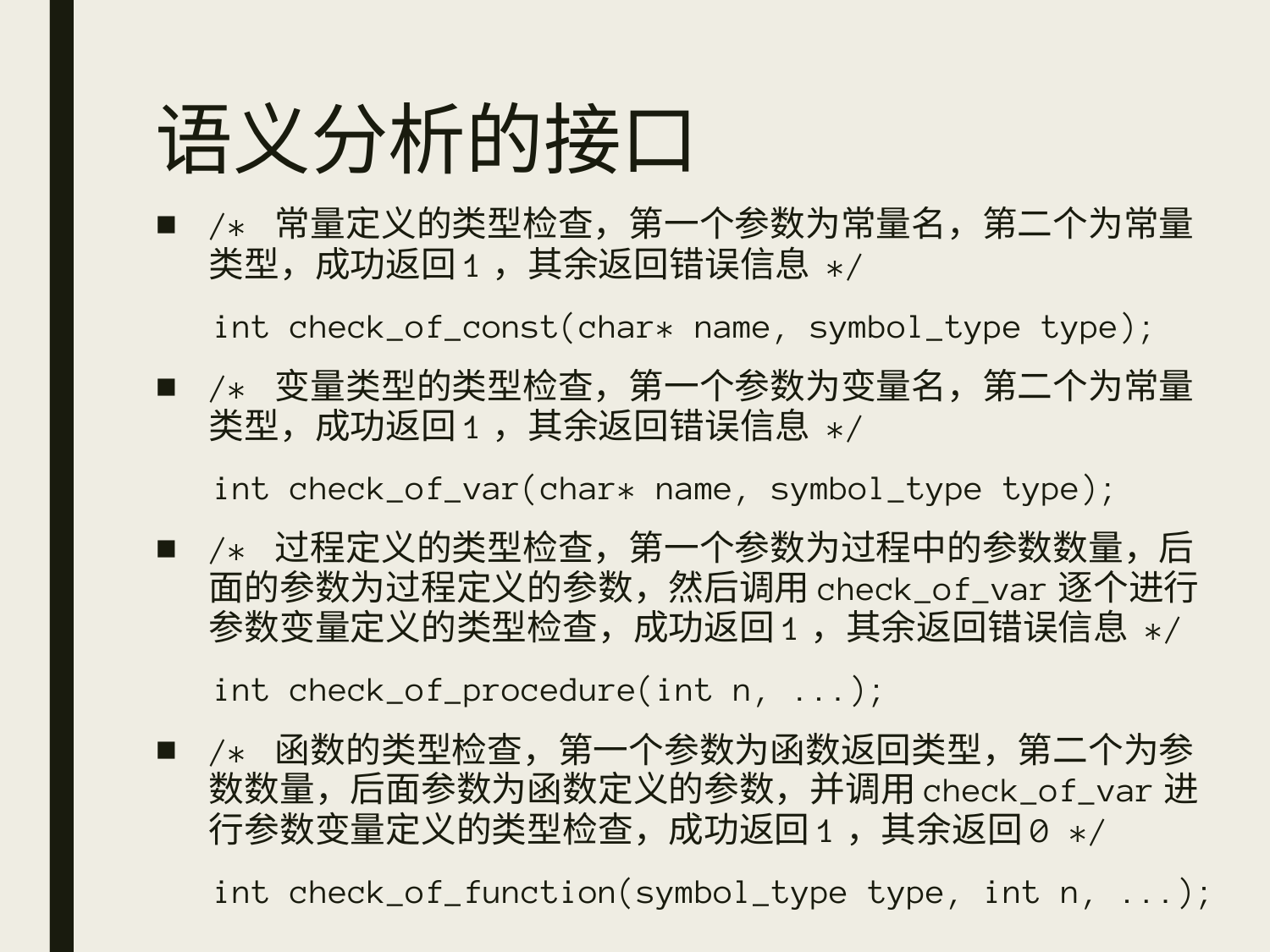

# 语义分析的接口
/* 常量定义的类型检查，第一个参数为常量名，第二个为常量类型，成功返回1，其余返回错误信息 */
   int check_of_const(char* name, symbol_type type);
/* 变量类型的类型检查，第一个参数为变量名，第二个为常量类型，成功返回1，其余返回错误信息 */
   int check_of_var(char* name, symbol_type type);
/* 过程定义的类型检查，第一个参数为过程中的参数数量，后面的参数为过程定义的参数，然后调用check_of_var逐个进行参数变量定义的类型检查，成功返回1，其余返回错误信息 */
   int check_of_procedure(int n, ...);
/* 函数的类型检查，第一个参数为函数返回类型，第二个为参数数量，后面参数为函数定义的参数，并调用check_of_var进行参数变量定义的类型检查，成功返回1，其余返回0 */
   int check_of_function(symbol_type type, int n, ...);